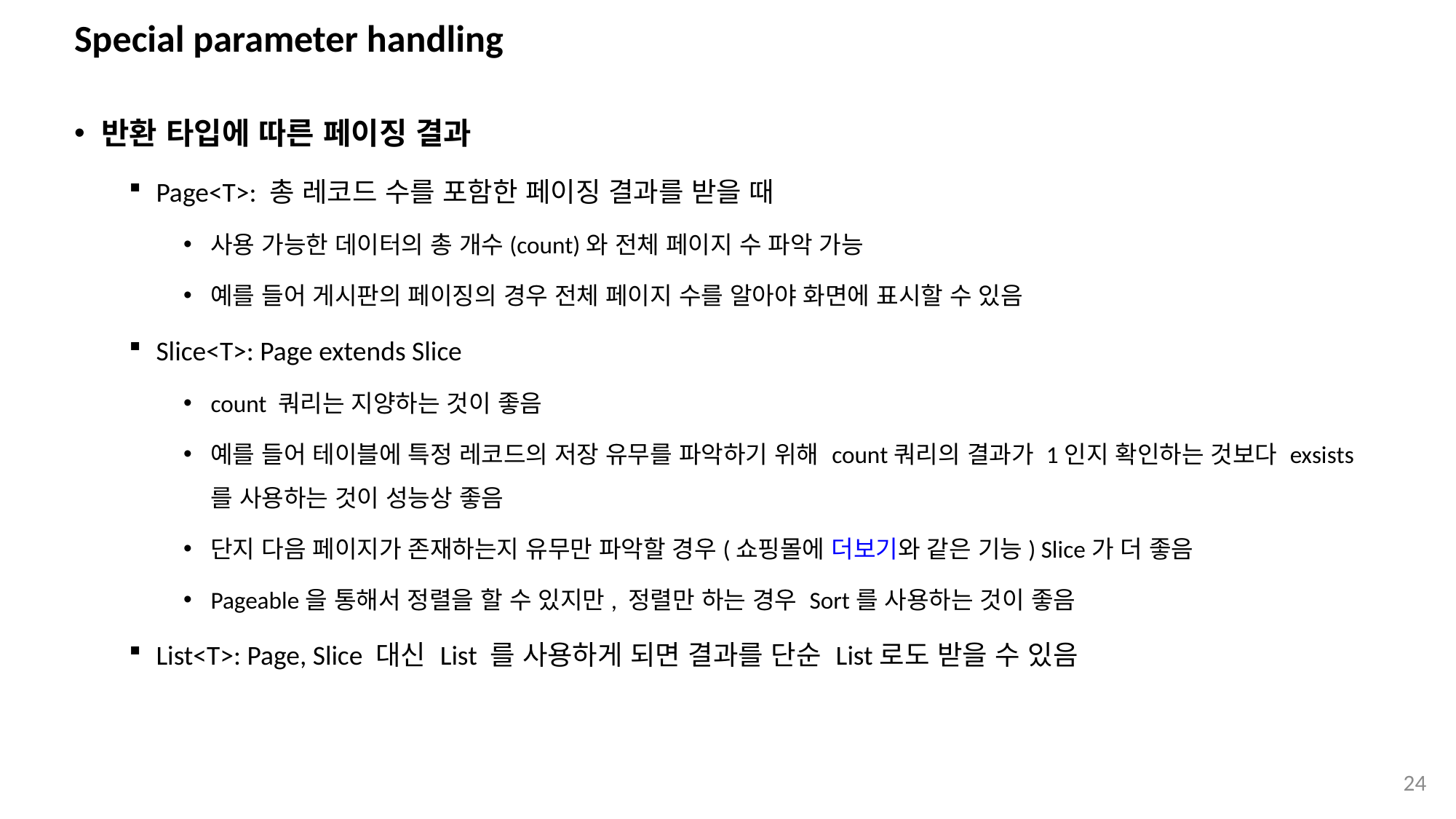

# Special parameter handling
반환 타입에 따른 페이징 결과
Page<T>: 총 레코드 수를 포함한 페이징 결과를 받을 때
사용 가능한 데이터의 총 개수(count)와 전체 페이지 수 파악 가능
예를 들어 게시판의 페이징의 경우 전체 페이지 수를 알아야 화면에 표시할 수 있음
Slice<T>: Page extends Slice
count 쿼리는 지양하는 것이 좋음
예를 들어 테이블에 특정 레코드의 저장 유무를 파악하기 위해 count쿼리의 결과가 1인지 확인하는 것보다 exsists를 사용하는 것이 성능상 좋음
단지 다음 페이지가 존재하는지 유무만 파악할 경우(쇼핑몰에 더보기와 같은 기능) Slice가 더 좋음
Pageable을 통해서 정렬을 할 수 있지만, 정렬만 하는 경우 Sort를 사용하는 것이 좋음
List<T>: Page, Slice 대신 List 를 사용하게 되면 결과를 단순 List로도 받을 수 있음

24